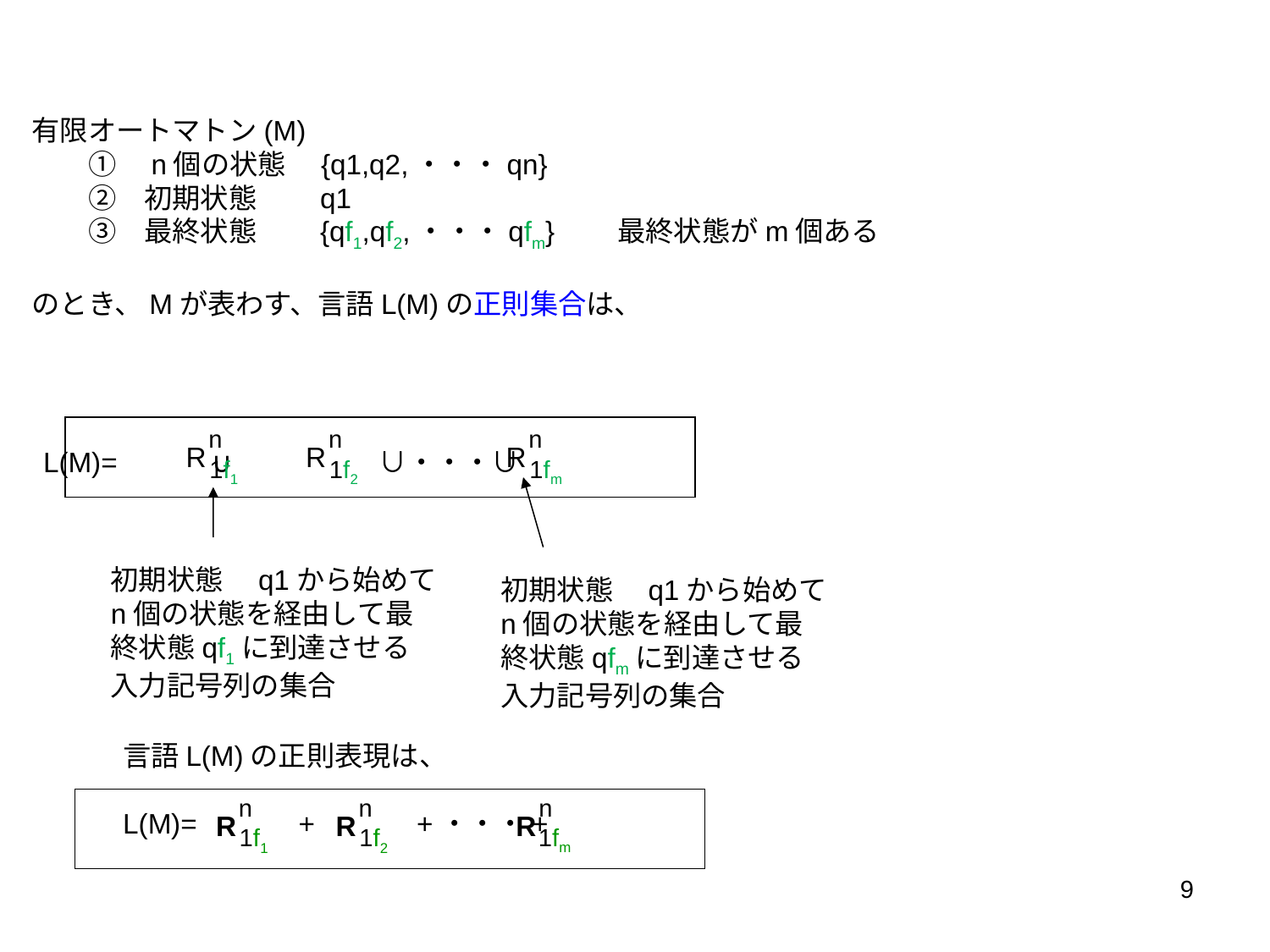

有限オートマトン(M)
　　①　n個の状態　{q1,q2,・・・qn}
　　②　初期状態　　q1
　　③　最終状態　　{qf1,qf2,・・・qfm}　　最終状態がm個ある

のとき、Mが表わす、言語L(M)の正則集合は、

L(M)=            ∪　　　　　∪・・・∪

n
R
1f1
n
R
1f2
n
R
1fm

初期状態　q1から始めて
n個の状態を経由して最
終状態qf1に到達させる
入力記号列の集合
初期状態　q1から始めて
n個の状態を経由して最
終状態qfmに到達させる
入力記号列の集合
言語L(M)の正則表現は、

L(M)=             +             +・・・+
n
R
1f1
n
R
1f2
n

R
1fm
9